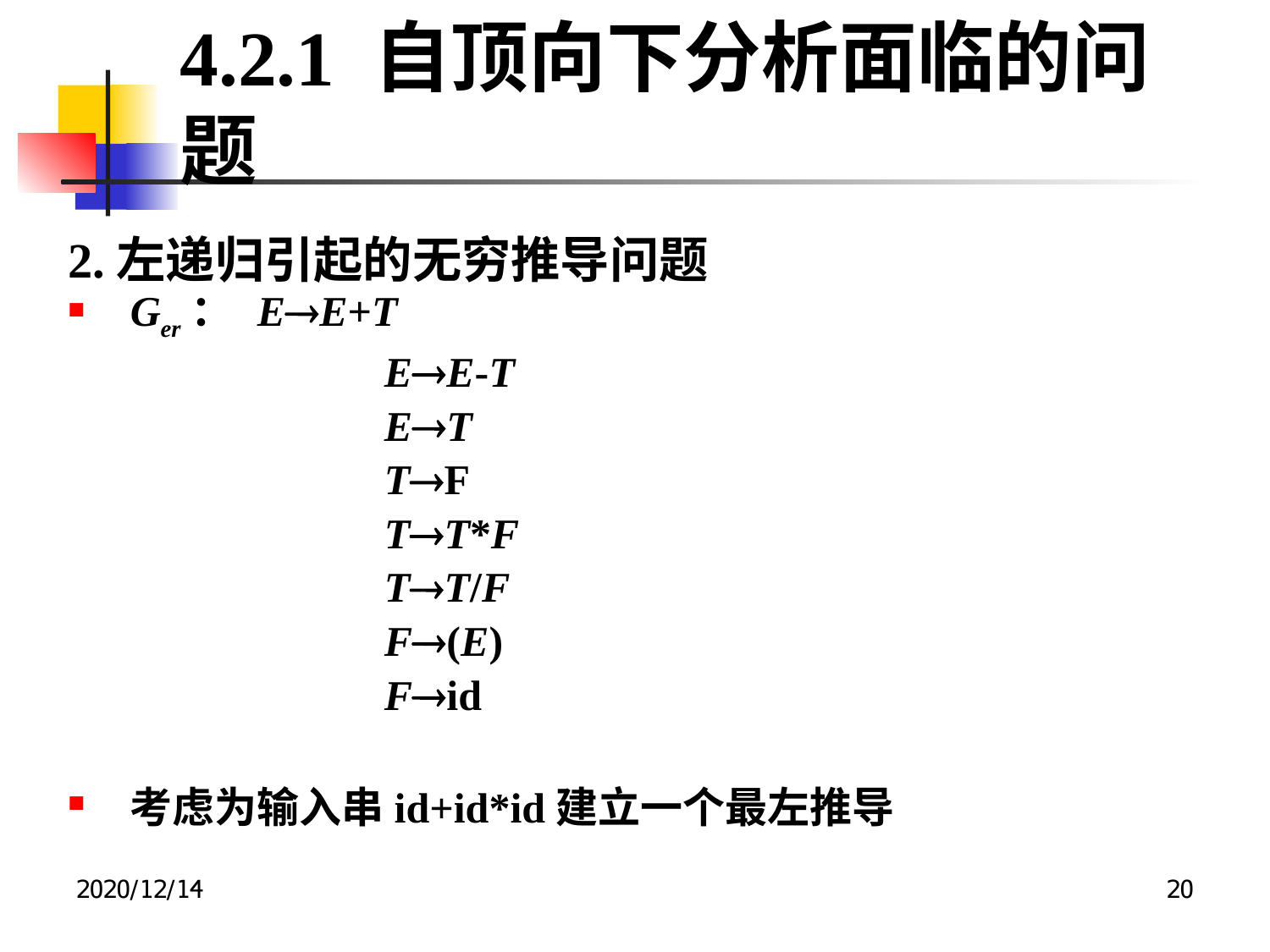

4.2.1 自顶向下分析面临的问题
2.左递归引起的无穷推导问题
Ger：	E→E+T
			E→E-T
			E→T
			T→F
			T→T*F
			T→T/F
			F→(E)
			F→id

考虑为输入串id+id*id建立一个最左推导

2020/12/14
20